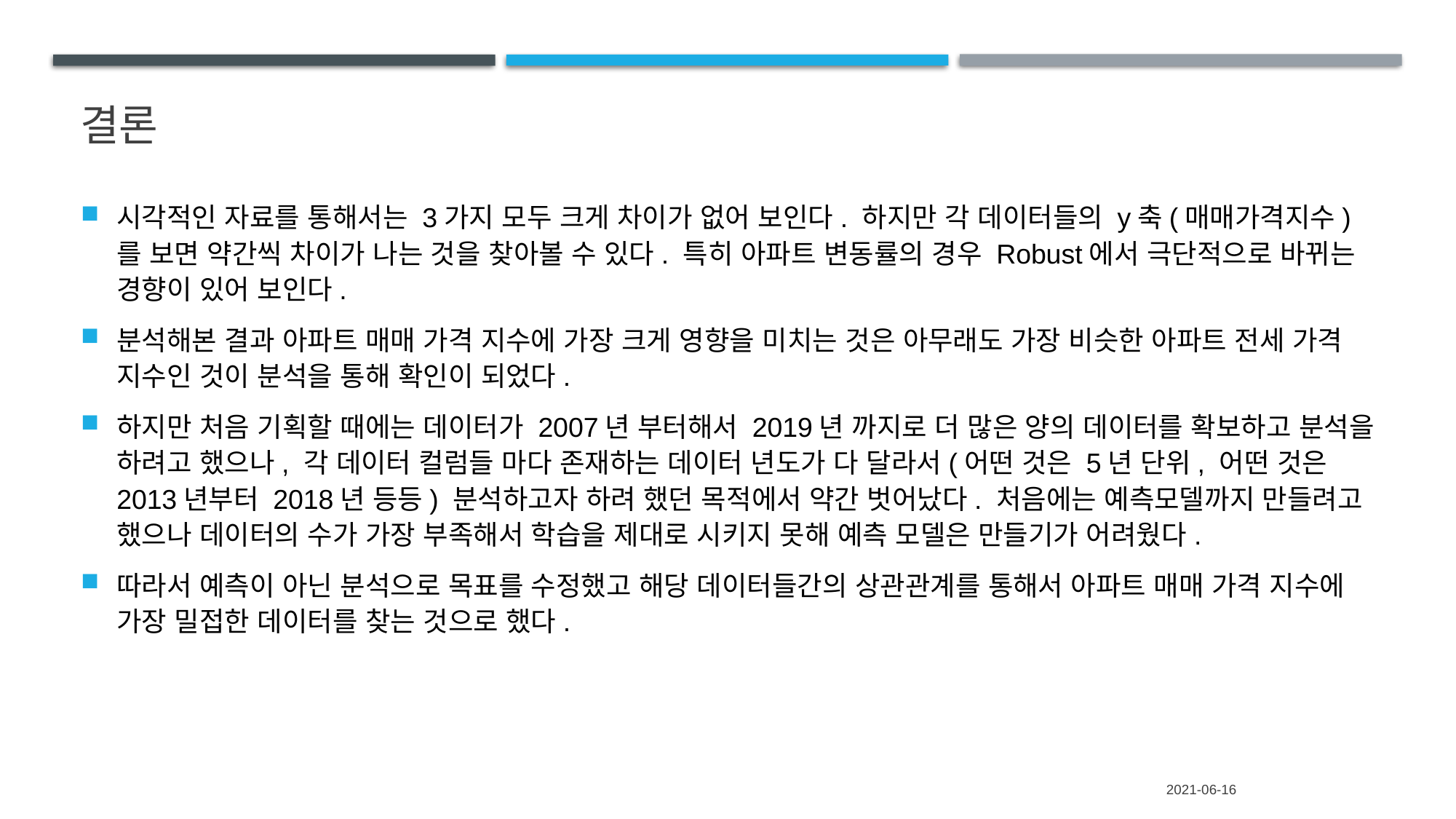

# 결론
시각적인 자료를 통해서는 3가지 모두 크게 차이가 없어 보인다. 하지만 각 데이터들의 y축(매매가격지수)를 보면 약간씩 차이가 나는 것을 찾아볼 수 있다. 특히 아파트 변동률의 경우 Robust에서 극단적으로 바뀌는 경향이 있어 보인다.
분석해본 결과 아파트 매매 가격 지수에 가장 크게 영향을 미치는 것은 아무래도 가장 비슷한 아파트 전세 가격 지수인 것이 분석을 통해 확인이 되었다.
하지만 처음 기획할 때에는 데이터가 2007년 부터해서 2019년 까지로 더 많은 양의 데이터를 확보하고 분석을 하려고 했으나, 각 데이터 컬럼들 마다 존재하는 데이터 년도가 다 달라서(어떤 것은 5년 단위, 어떤 것은 2013년부터 2018년 등등) 분석하고자 하려 했던 목적에서 약간 벗어났다. 처음에는 예측모델까지 만들려고 했으나 데이터의 수가 가장 부족해서 학습을 제대로 시키지 못해 예측 모델은 만들기가 어려웠다.
따라서 예측이 아닌 분석으로 목표를 수정했고 해당 데이터들간의 상관관계를 통해서 아파트 매매 가격 지수에 가장 밀접한 데이터를 찾는 것으로 했다.

2021-06-16